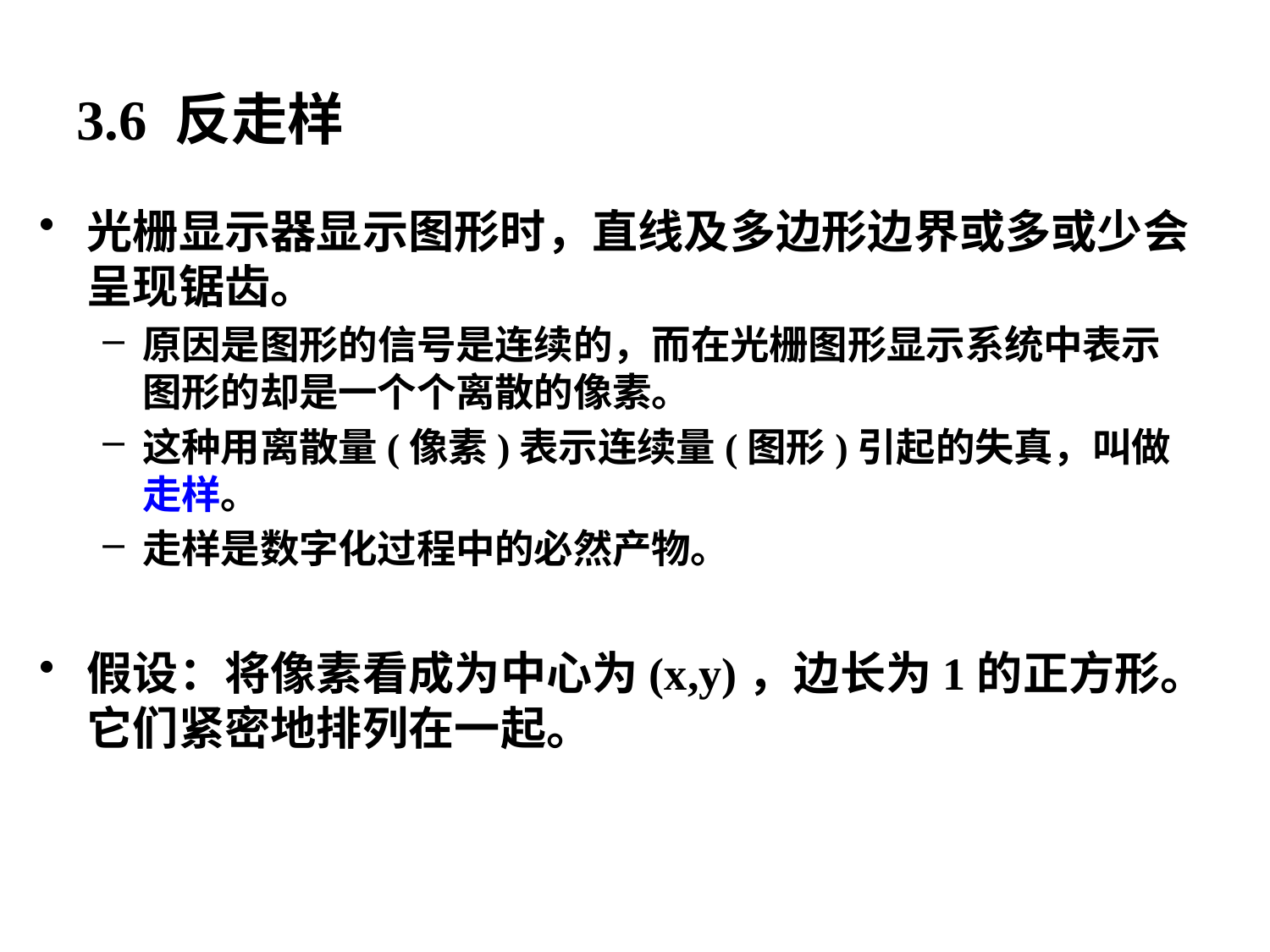

# 3.6 反走样
光栅显示器显示图形时，直线及多边形边界或多或少会呈现锯齿。
原因是图形的信号是连续的，而在光栅图形显示系统中表示图形的却是一个个离散的像素。
这种用离散量(像素)表示连续量(图形)引起的失真，叫做走样。
走样是数字化过程中的必然产物。

假设：将像素看成为中心为(x,y)，边长为1的正方形。它们紧密地排列在一起。